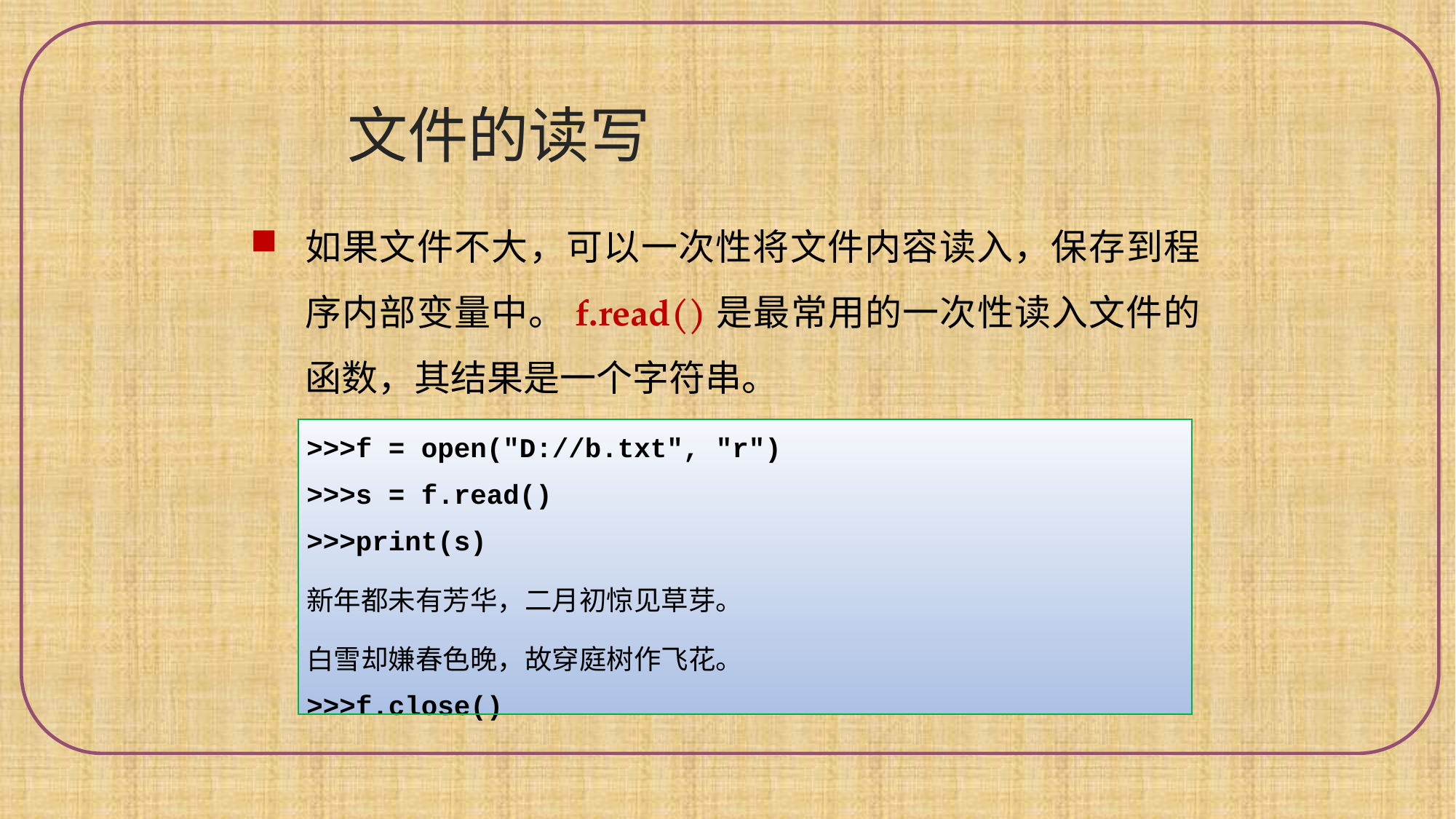

文件的读写
如果文件不大，可以一次性将文件内容读入，保存到程序内部变量中。f.read()是最常用的一次性读入文件的函数，其结果是一个字符串。
| >>>f = open("D://b.txt", "r") >>>s = f.read() >>>print(s) 新年都未有芳华，二月初惊见草芽。 白雪却嫌春色晚，故穿庭树作飞花。 >>>f.close() |
| --- |